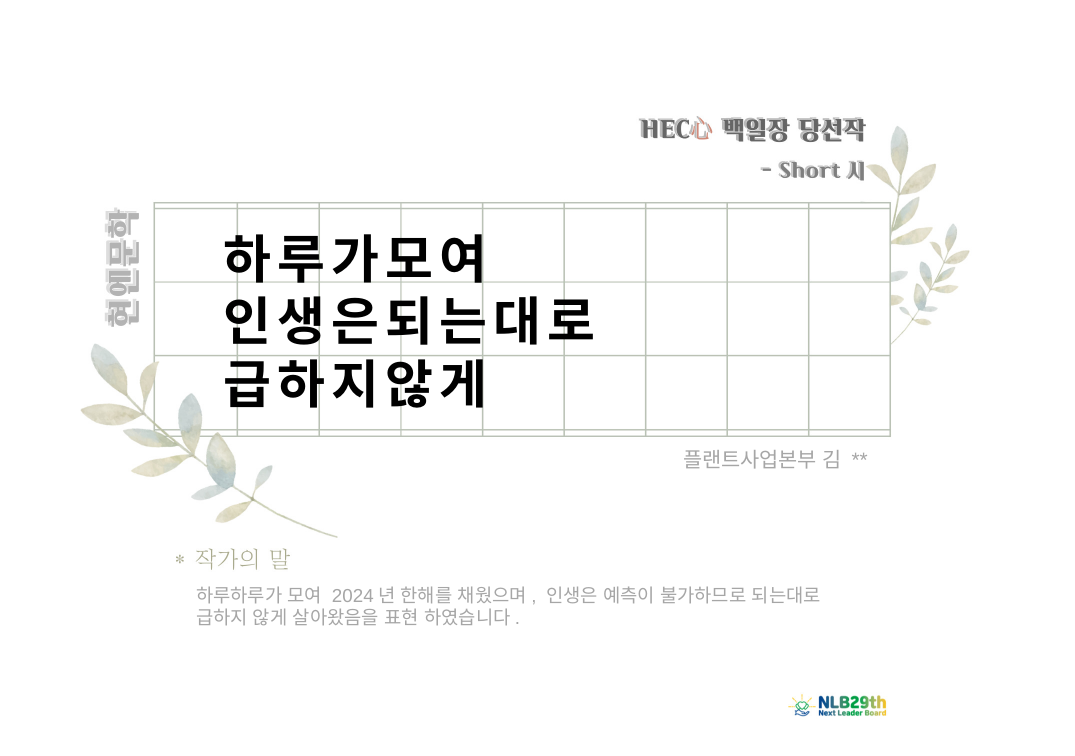

하루가모여
인생은되는대로
급하지않게
플랜트사업본부 김 **
하루하루가 모여 2024년 한해를 채웠으며, 인생은 예측이 불가하므로 되는대로 급하지 않게 살아왔음을 표현 하였습니다.